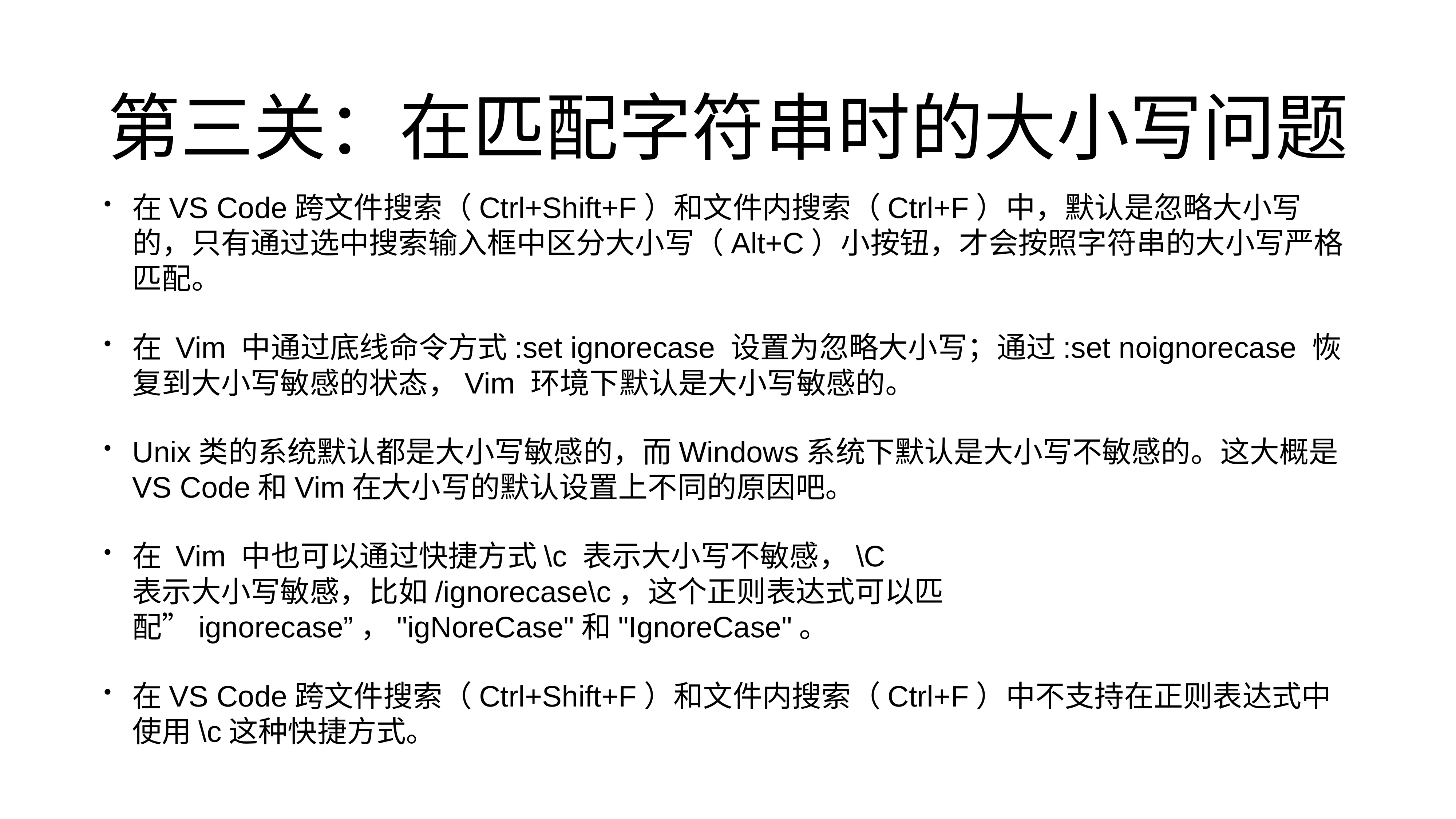

# 第三关：在匹配字符串时的大小写问题
在VS Code跨文件搜索（Ctrl+Shift+F）和文件内搜索（Ctrl+F）中，默认是忽略大小写的，只有通过选中搜索输入框中区分大小写（Alt+C）小按钮，才会按照字符串的大小写严格匹配。
在 Vim 中通过底线命令方式:set ignorecase 设置为忽略大小写；通过:set noignorecase 恢复到大小写敏感的状态，Vim 环境下默认是大小写敏感的。
Unix类的系统默认都是大小写敏感的，而Windows系统下默认是大小写不敏感的。这大概是VS Code和Vim在大小写的默认设置上不同的原因吧。
在 Vim 中也可以通过快捷方式\c 表示大小写不敏感，\C 表示大小写敏感，比如/ignorecase\c，这个正则表达式可以匹配”ignorecase”，"igNoreCase"和"IgnoreCase"。
在VS Code跨文件搜索（Ctrl+Shift+F）和文件内搜索（Ctrl+F）中不支持在正则表达式中使用\c这种快捷方式。